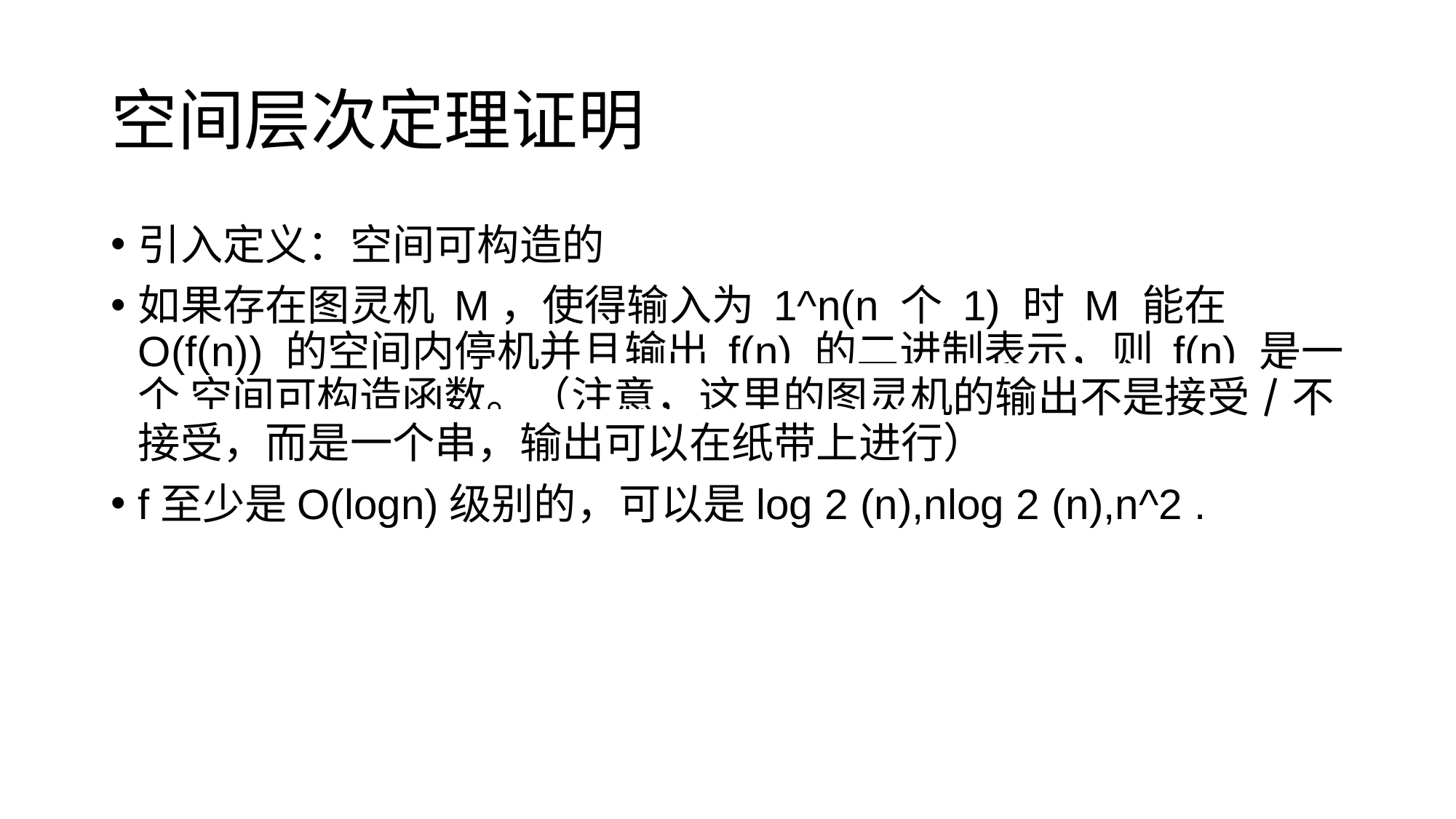

# 空间层次定理证明
引入定义：空间可构造的
如果存在图灵机 M，使得输入为 1^n(n 个 1) 时 M 能在 O(f(n)) 的空间内停机并且输出 f(n) 的二进制表示，则 f(n) 是一个 空间可构造函数。（注意，这里的图灵机的输出不是接受/不接受，而是一个串，输出可以在纸带上进行）
f至少是O(logn)级别的，可以是log 2​ (n),nlog 2​ (n),n^2 .